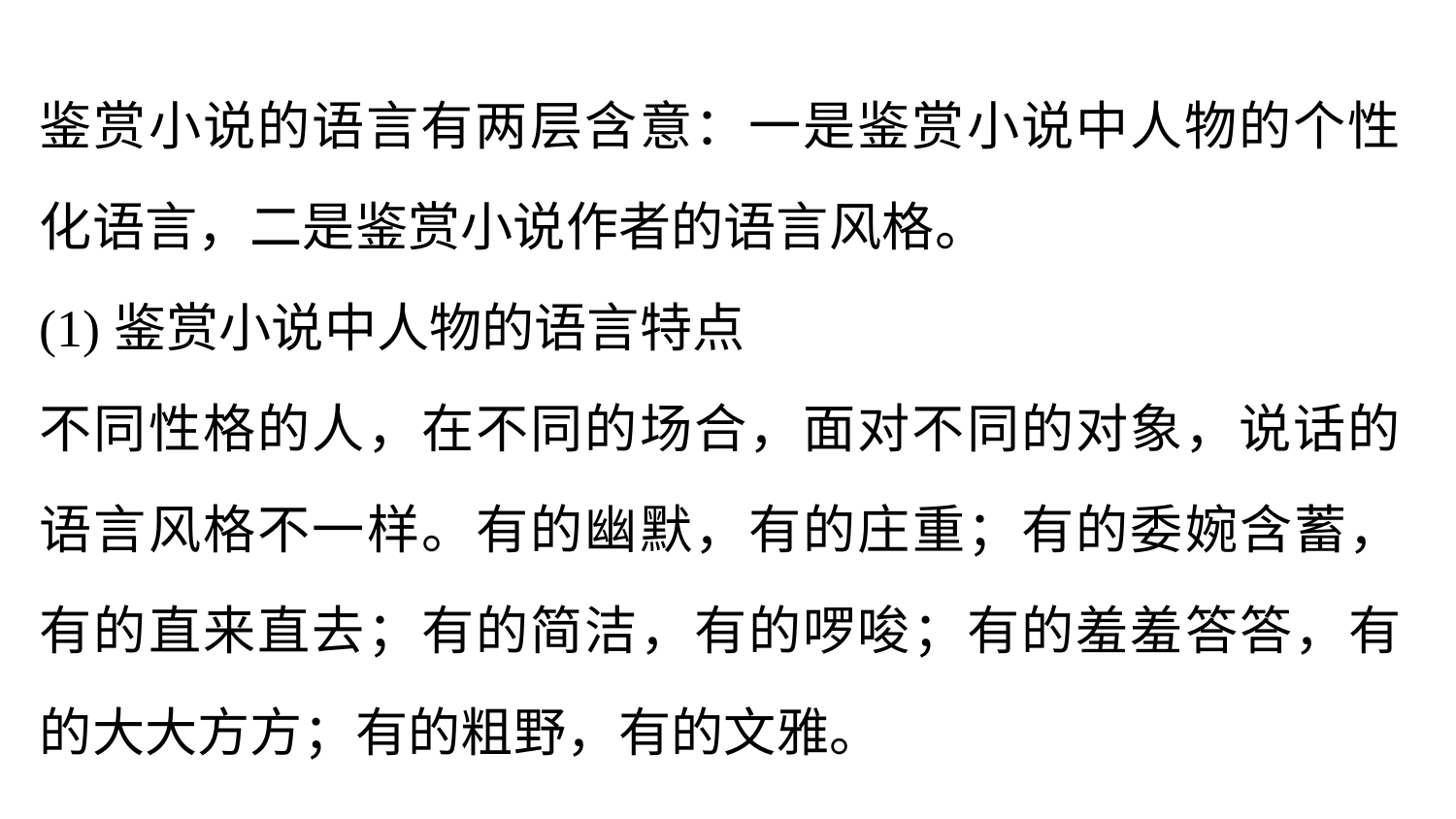

鉴赏小说的语言有两层含意：一是鉴赏小说中人物的个性化语言，二是鉴赏小说作者的语言风格。
(1)鉴赏小说中人物的语言特点
不同性格的人，在不同的场合，面对不同的对象，说话的语言风格不一样。有的幽默，有的庄重；有的委婉含蓄，有的直来直去；有的简洁，有的啰唆；有的羞羞答答，有的大大方方；有的粗野，有的文雅。